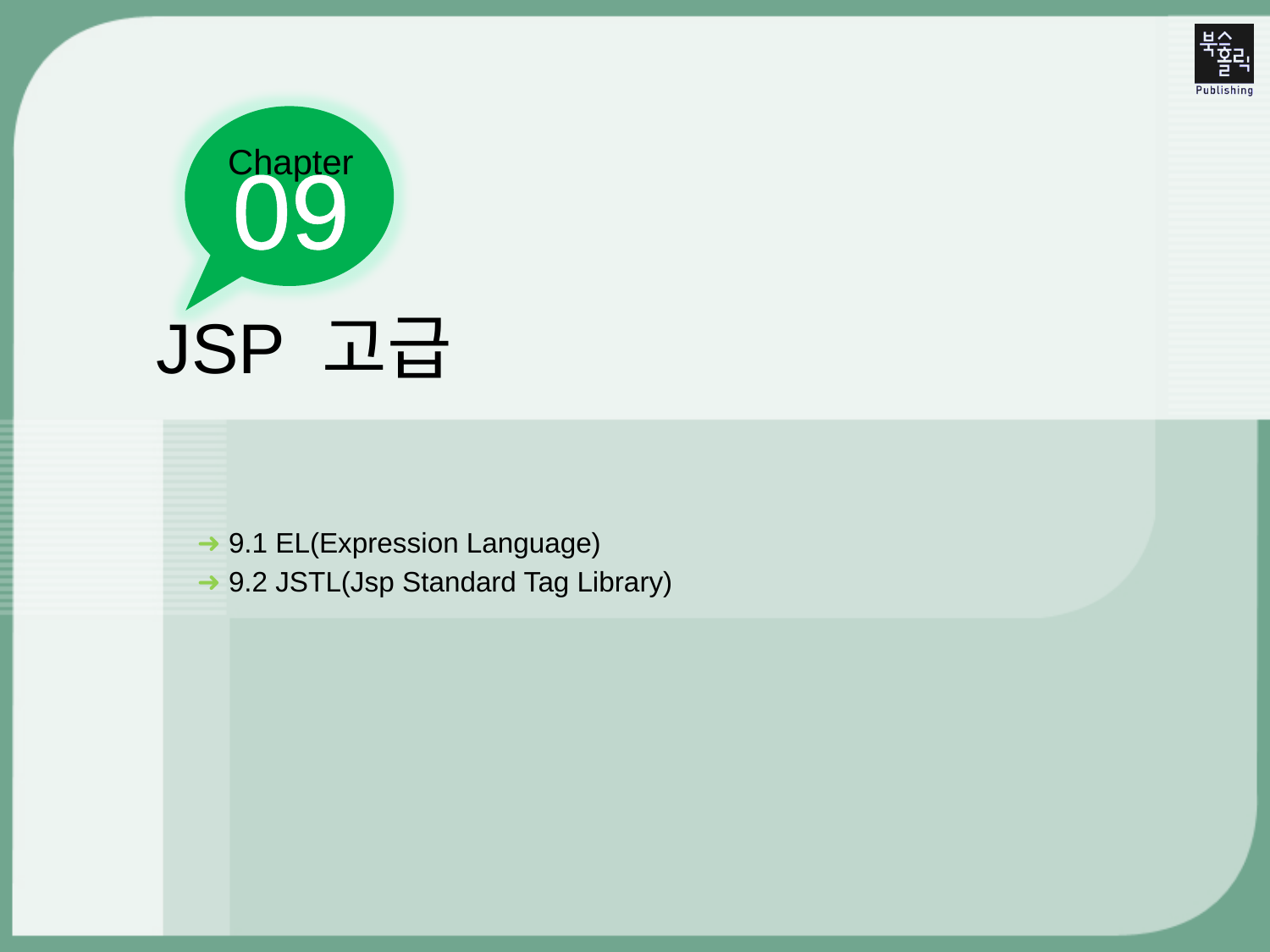

Chapter
09

# JSP 고급
➜ 9.1 EL(Expression Language)
➜ 9.2 JSTL(Jsp Standard Tag Library)